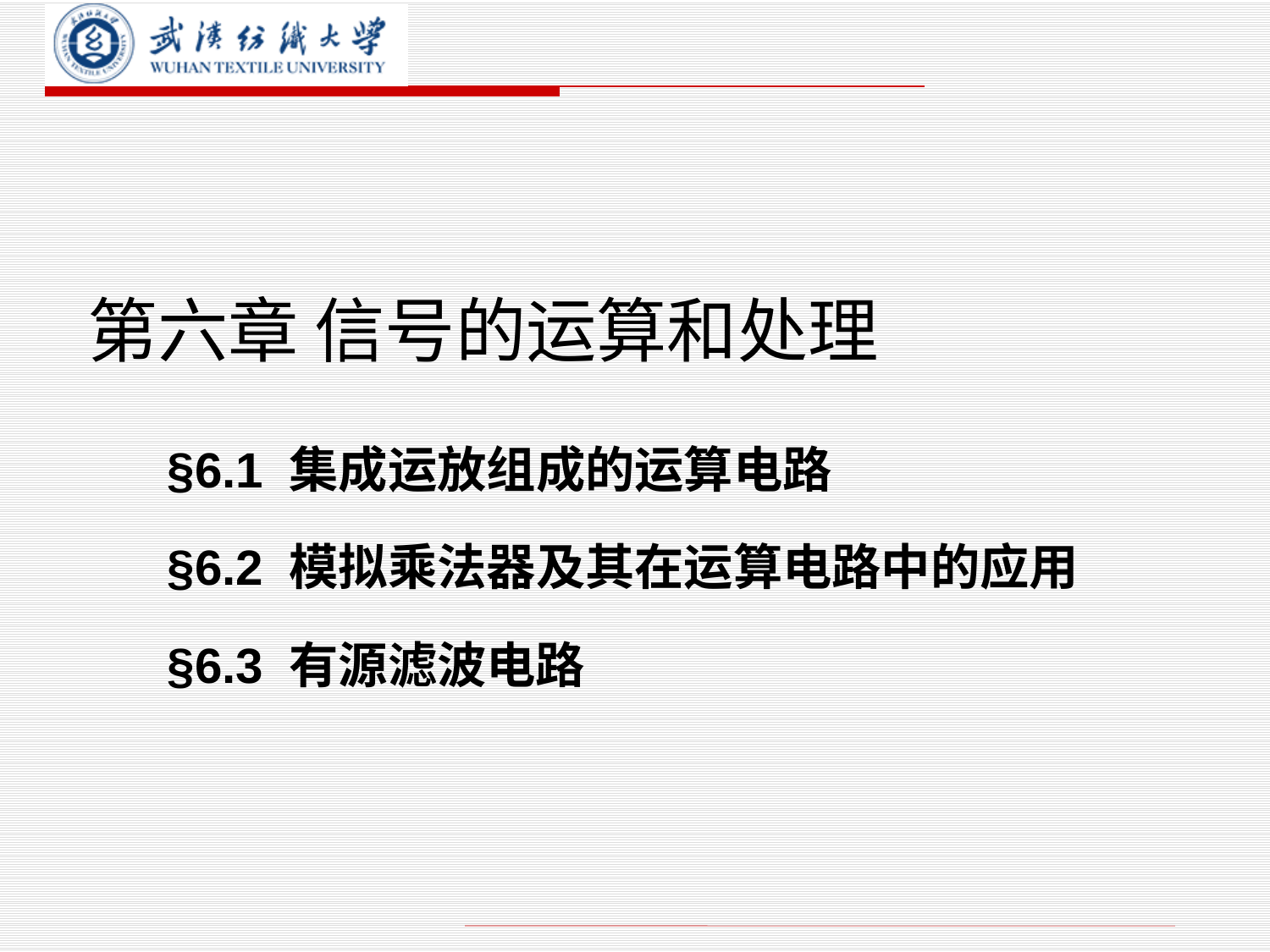

# 第六章 信号的运算和处理
§6.1 集成运放组成的运算电路
§6.2 模拟乘法器及其在运算电路中的应用
§6.3 有源滤波电路